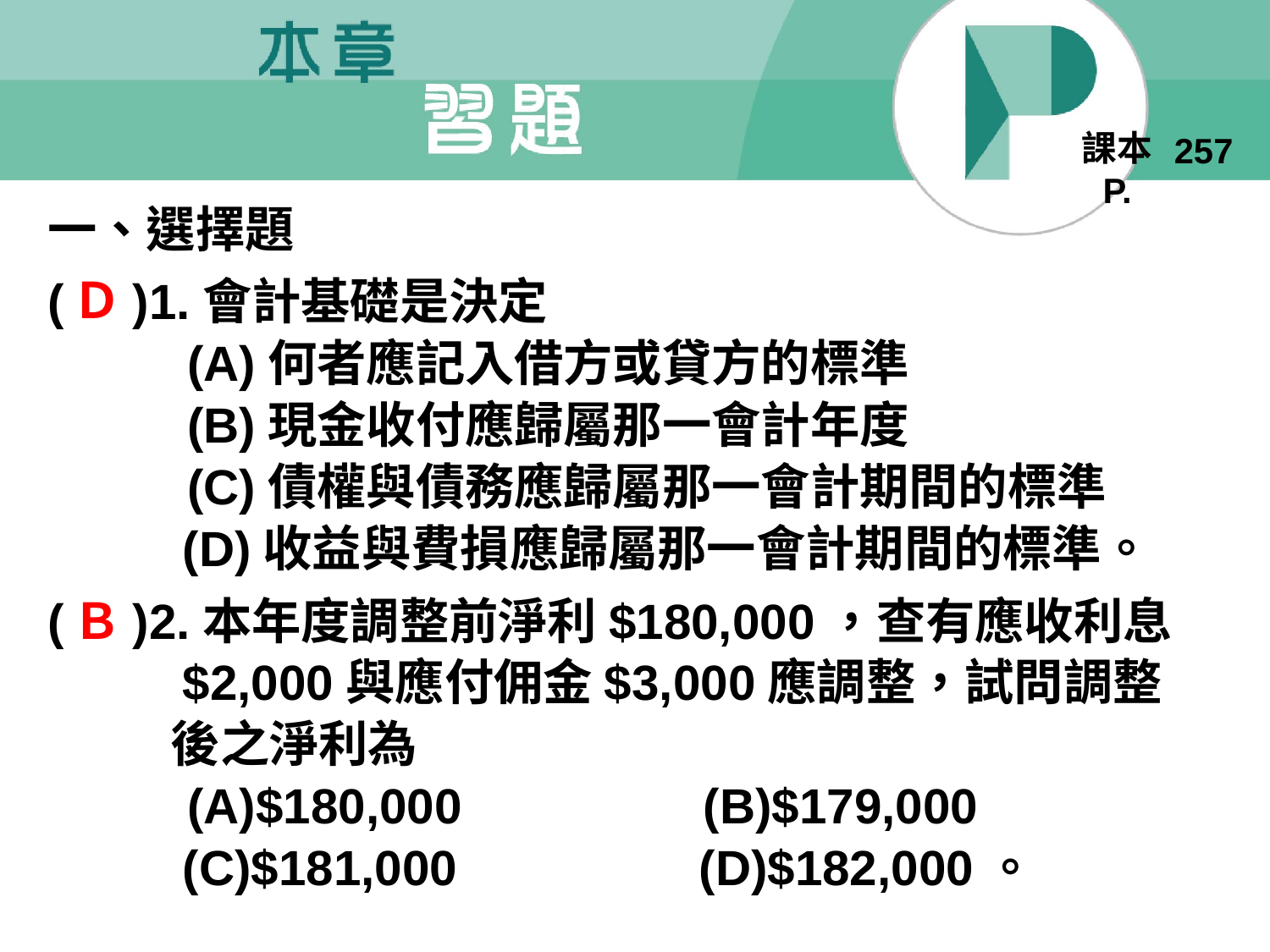

257
一、選擇題
(     )1.會計基礎是決定
       　(A)何者應記入借方或貸方的標準
       　(B)現金收付應歸屬那一會計年度
       　(C)債權與債務應歸屬那一會計期間的標準　
           (D)收益與費損應歸屬那一會計期間的標準。
(     )2.本年度調整前淨利$180,000，查有應收利息
           $2,000與應付佣金$3,000應調整，試問調整
           後之淨利為
       　(A)$180,000　               (B)$179,000　
           (C)$181,000　               (D)$182,000。

Ｄ
Ｂ